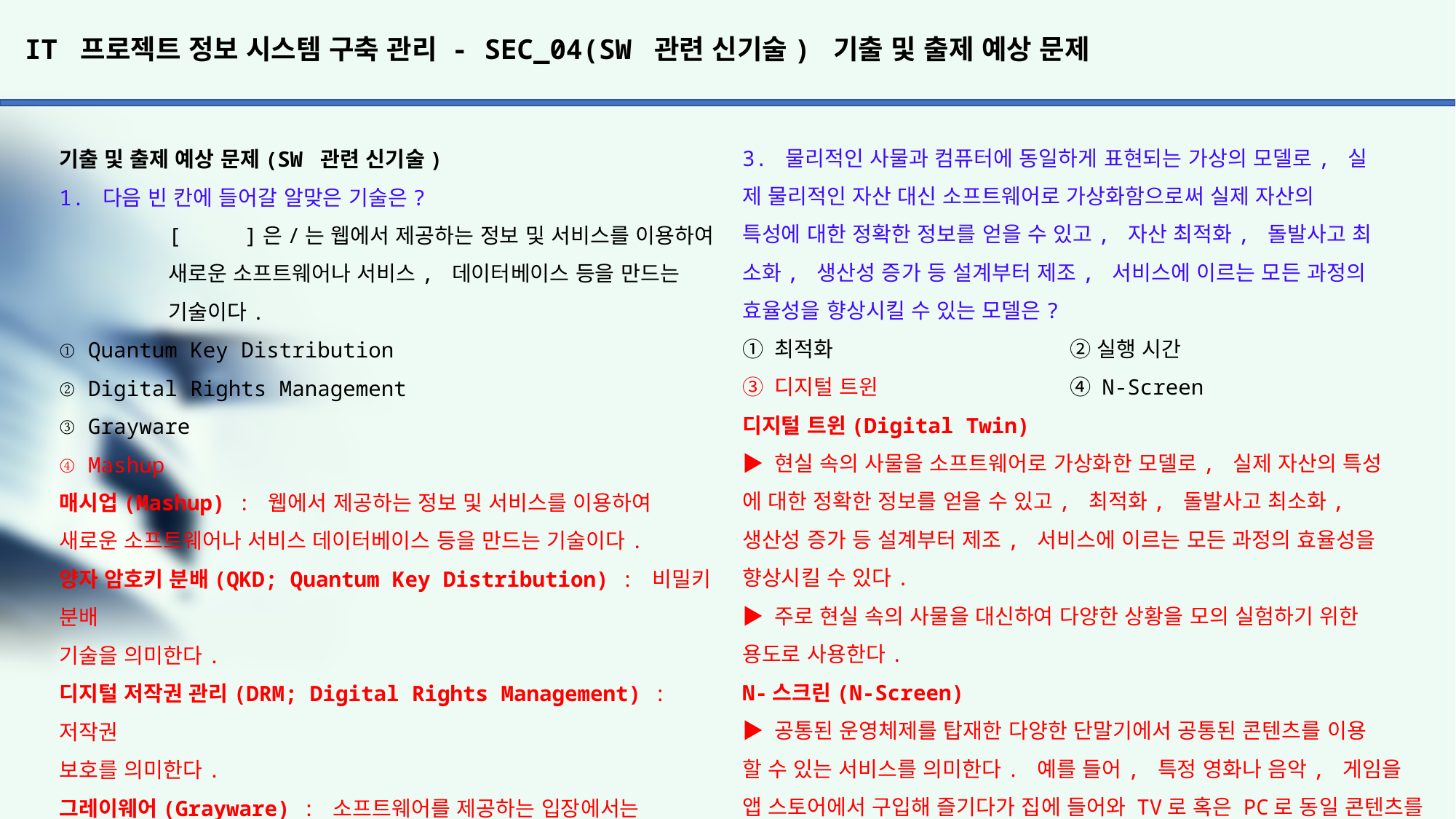

# IT 프로젝트 정보 시스템 구축 관리 - SEC_04(SW 관련 신기술) 기출 및 출제 예상 문제
3. 물리적인 사물과 컴퓨터에 동일하게 표현되는 가상의 모델로, 실
제 물리적인 자산 대신 소프트웨어로 가상화함으로써 실제 자산의
특성에 대한 정확한 정보를 얻을 수 있고, 자산 최적화, 돌발사고 최
소화, 생산성 증가 등 설계부터 제조, 서비스에 이르는 모든 과정의
효율성을 향상시킬 수 있는 모델은?
① 최적화			② 실행 시간
③ 디지털 트윈 		④ N-Screen
디지털 트윈(Digital Twin)
▶ 현실 속의 사물을 소프트웨어로 가상화한 모델로, 실제 자산의 특성
에 대한 정확한 정보를 얻을 수 있고, 최적화, 돌발사고 최소화,
생산성 증가 등 설계부터 제조, 서비스에 이르는 모든 과정의 효율성을 향상시킬 수 있다.
▶ 주로 현실 속의 사물을 대신하여 다양한 상황을 모의 실험하기 위한
용도로 사용한다.
N-스크린(N-Screen)
▶ 공통된 운영체제를 탑재한 다양한 단말기에서 공통된 콘텐츠를 이용
할 수 있는 서비스를 의미한다. 예를 들어, 특정 영화나 음악, 게임을
앱 스토어에서 구입해 즐기다가 집에 들어와 TV로 혹은 PC로 동일 콘텐츠를 이어서 볼 수 있는 것이다.
4. 구글의 구글 브레인 팀이 제작하여 공개한 기계 학습(Machine
Learning)을 위한 오픈소스 소프트웨어 라이브러리는?
① 타조(Tajo)
② 원 세그(One Seg)
③ 포스퀘어(Foursquare)
④ 텐서플로(TensorFlow)
텐서플로(TensorFlow)
▶ 구글의 구글 브레인(Google Brain) 팀이 만든, 다양한 작업에 대해
데이터 흐름 프로그래밍을 위한 오픈소스 소프트웨어 라이브러리이다.
▶ C++ 언어로 제작되었고, 구글 검색, 음성 인식, 번역 등의 구글 서비스 전반에서 다양하게 사용되고 있다.
타조(Tajo)
▶ 하둡 기반 데이터웨어하우스 시스템이다. 하둡 데이터 분석을 위해 일반적으로 사용되는 관계형 데이터베이스에서 사용하는 SQL로 질의할 수 있다. 하둡은 상용 하드웨어의 클러스터에 방대한 데이터 세트를 분산할 수 있는 프레임 워크이다.
원 세그(One Seg)
일본의 디지털 휴대 이동 방송 서비스 명칭이다. 일본의 지상파 디지털
방송 신호는 6MHz 대역에 13개의 세그먼트로 이루어져 있고, 방송 서비스 품질에 따라 세그먼트 양을 가변적으로 사용한다.
포스퀘어(Foursquare)
▶ 위치 기반 소셜 네트워크 서비스이자 이를 개발한 회사의 명칭이다.
기출 및 출제 예상 문제(SW 관련 신기술)
1. 다음 빈 칸에 들어갈 알맞은 기술은?
	[     ]은/는 웹에서 제공하는 정보 및 서비스를 이용하여
	새로운 소프트웨어나 서비스, 데이터베이스 등을 만드는
	기술이다.
① Quantum Key Distribution
② Digital Rights Management
③ Grayware
④ Mashup
매시업(Mashup) : 웹에서 제공하는 정보 및 서비스를 이용하여 새로운 소프트웨어나 서비스 데이터베이스 등을 만드는 기술이다.
양자 암호키 분배(QKD; Quantum Key Distribution) : 비밀키 분배
기술을 의미한다.
디지털 저작권 관리(DRM; Digital Rights Management) : 저작권
보호를 의미한다.
그레이웨어(Grayware) : 소프트웨어를 제공하는 입장에서는 악의적이지 않은 유용한 소프트웨어라고 주장할 수 있지만, 사용자 입장에서는 유용할 수도 있고 악의적일 수도 있는 애드웨어, 트랙웨어, 기타 악성 코드나 악성 공유웨어를 의미한다.
2. 서비스 지향 아키텍처 기반 애플리케이션을 구성하는 층이 아닌 것은?
① 표현층 				② 프로세스층
③ 제어 클래스 층 		④ 비지니스층
서비스 지향 아키텍쳐(SOA; Service Oriented Architecture)
▶ 기업의 소프트웨어 인프라인 정보시스템을 공유와 재사용이 가능한 서비스 단위나 컴포넌트 중심으로 구축하는 정보기술 아키텍쳐이다.
▶ 기업의 시스템을 비즈니스에 맞춰 유연하게 사용할 수 있다는 것이 장점이다.
▶ SOA 기반 애플리케이션 구성 계층 : 표현(Presentation) 계층,
업무 프로세스(Biz-Process)계층, 서비스 중간(Service Intermediary) 계층, 애플리케이션(Application) 계층, 데이터 저장(Persistency) 계층이 있다.